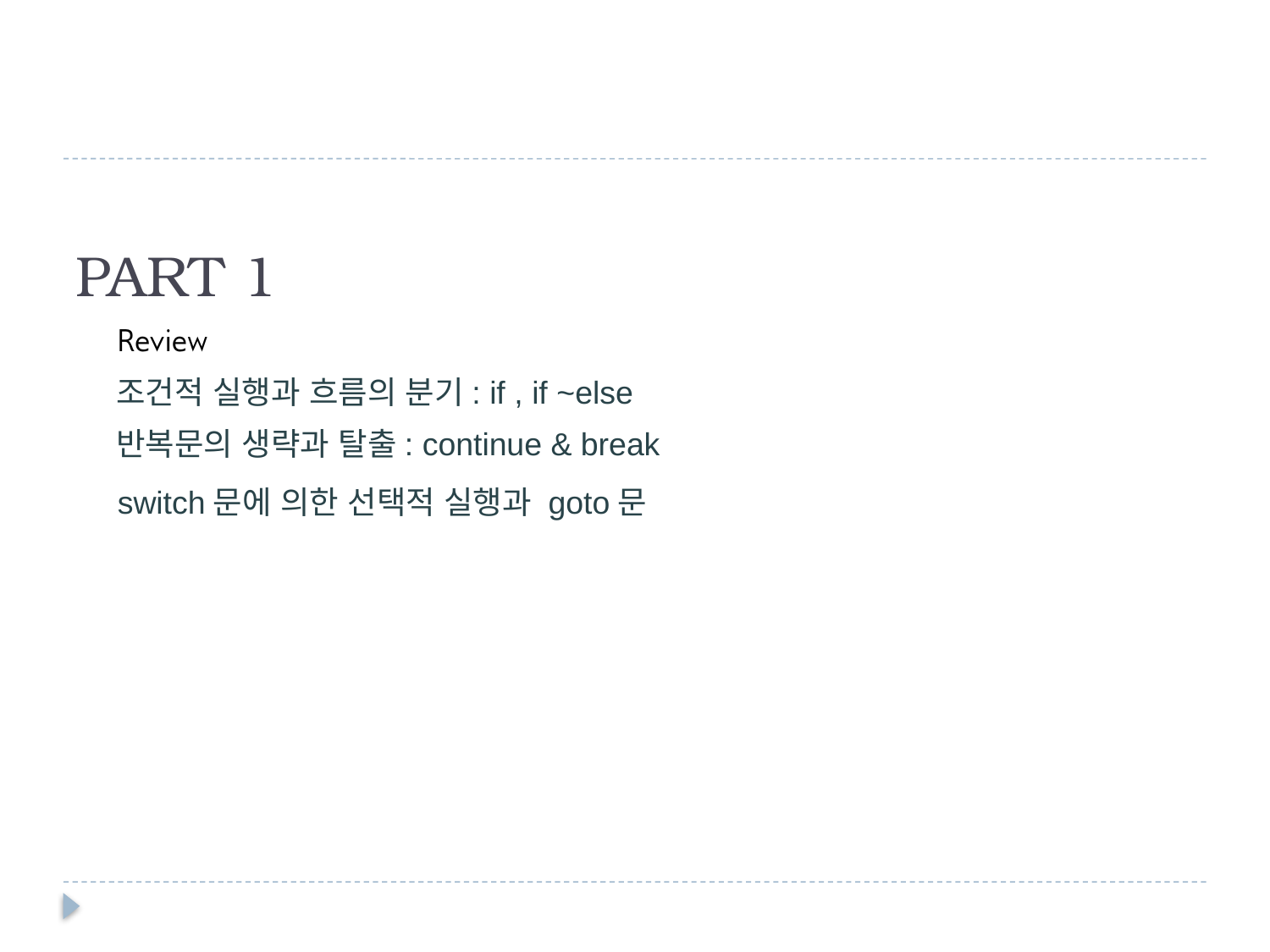

# PART 1
Review
조건적 실행과 흐름의 분기: if , if ~else
반복문의 생략과 탈출: continue & break
switch문에 의한 선택적 실행과 goto문